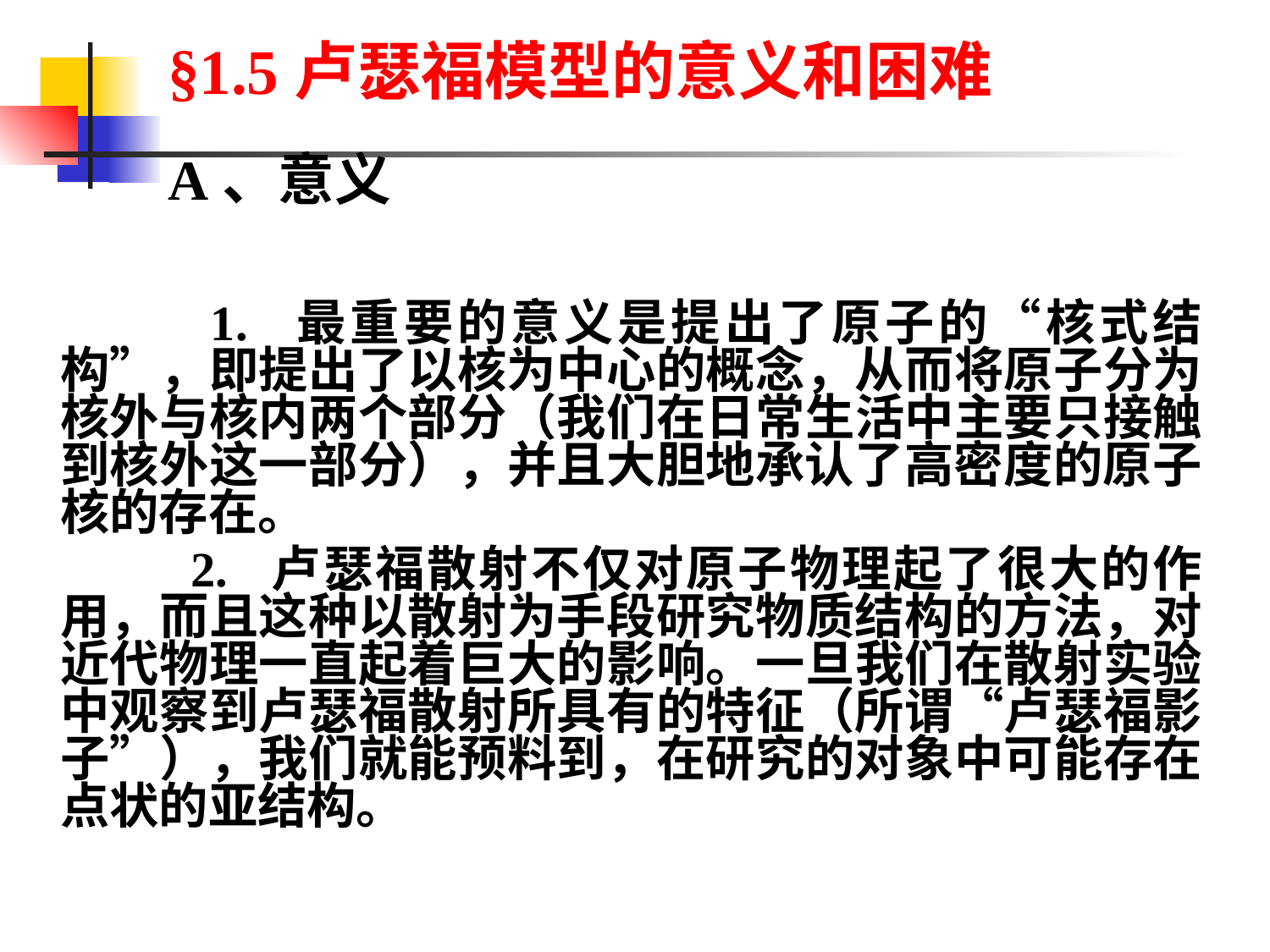

# §1.5卢瑟福模型的意义和困难 A、意义
           1.  最重要的意义是提出了原子的“核式结构”，即提出了以核为中心的概念，从而将原子分为核外与核内两个部分（我们在日常生活中主要只接触到核外这一部分），并且大胆地承认了高密度的原子核的存在。
            2.  卢瑟福散射不仅对原子物理起了很大的作用，而且这种以散射为手段研究物质结构的方法，对近代物理一直起着巨大的影响。一旦我们在散射实验中观察到卢瑟福散射所具有的特征（所谓“卢瑟福影子”），我们就能预料到，在研究的对象中可能存在点状的亚结构。